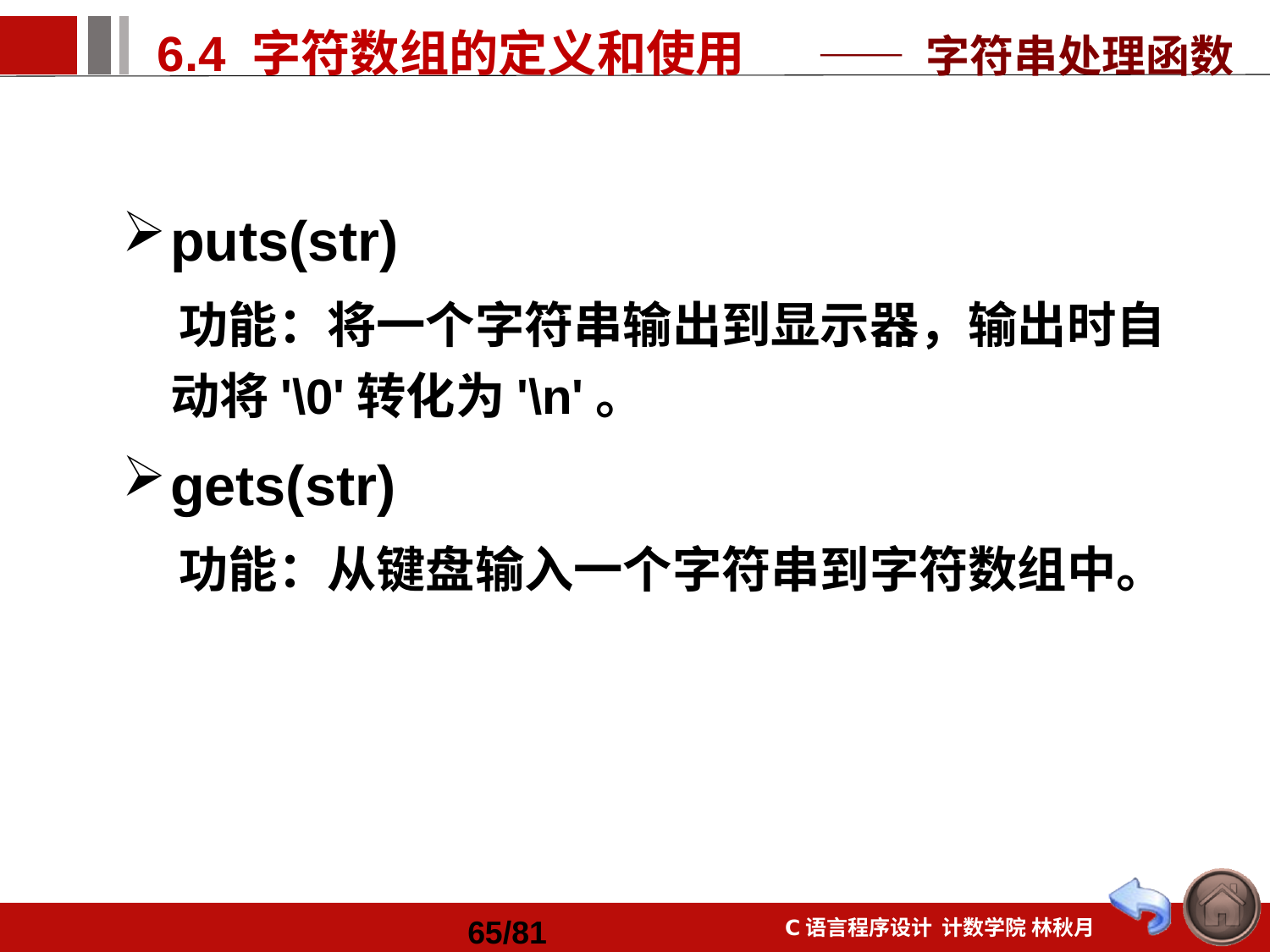

—— 字符串处理函数
puts(str)
    功能：将一个字符串输出到显示器，输出时自动将'\0'转化为'\n'。
gets(str)
    功能：从键盘输入一个字符串到字符数组中。